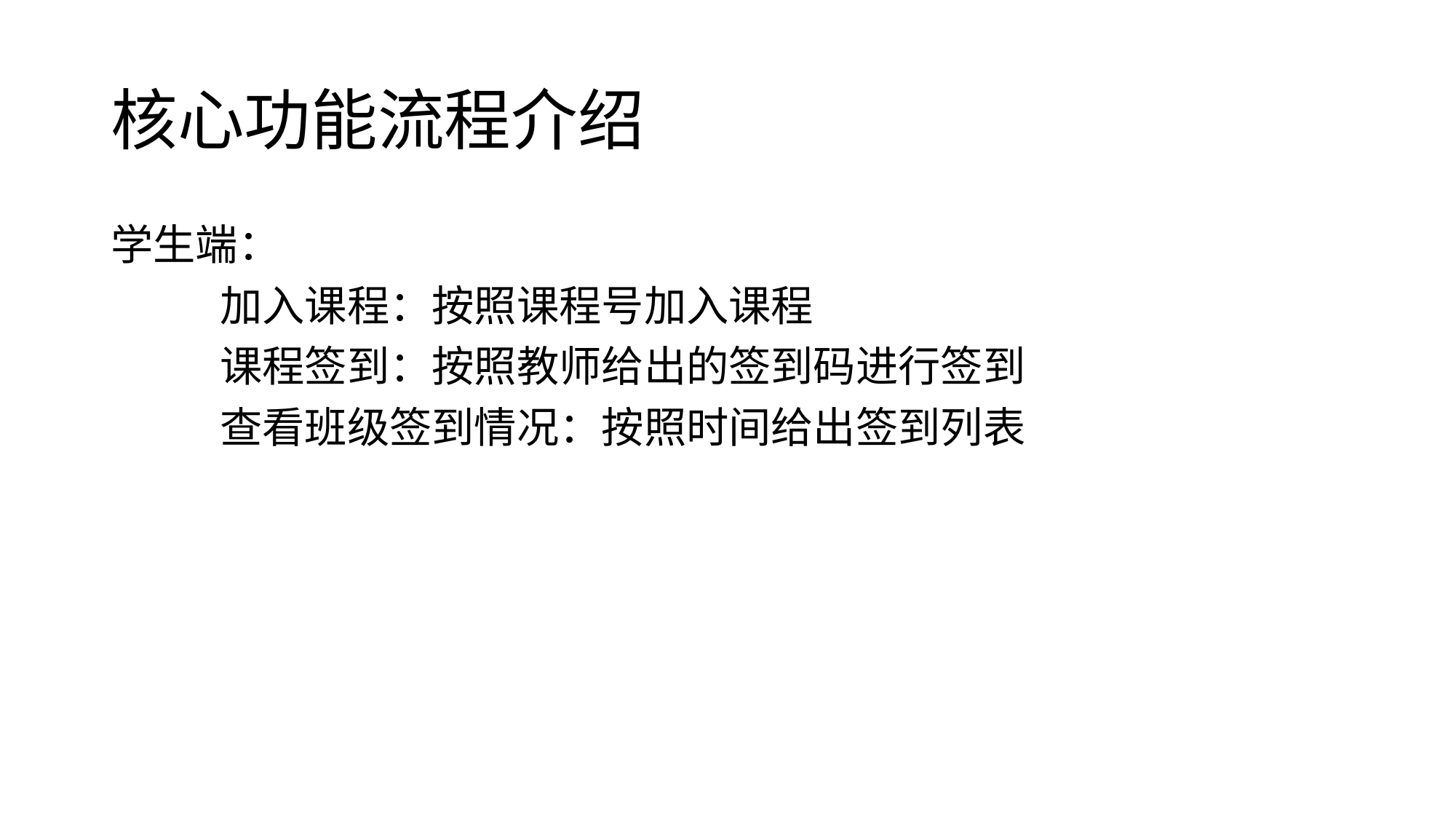

# 核心功能流程介绍
学生端：
	加入课程：按照课程号加入课程
	课程签到：按照教师给出的签到码进行签到
	查看班级签到情况：按照时间给出签到列表